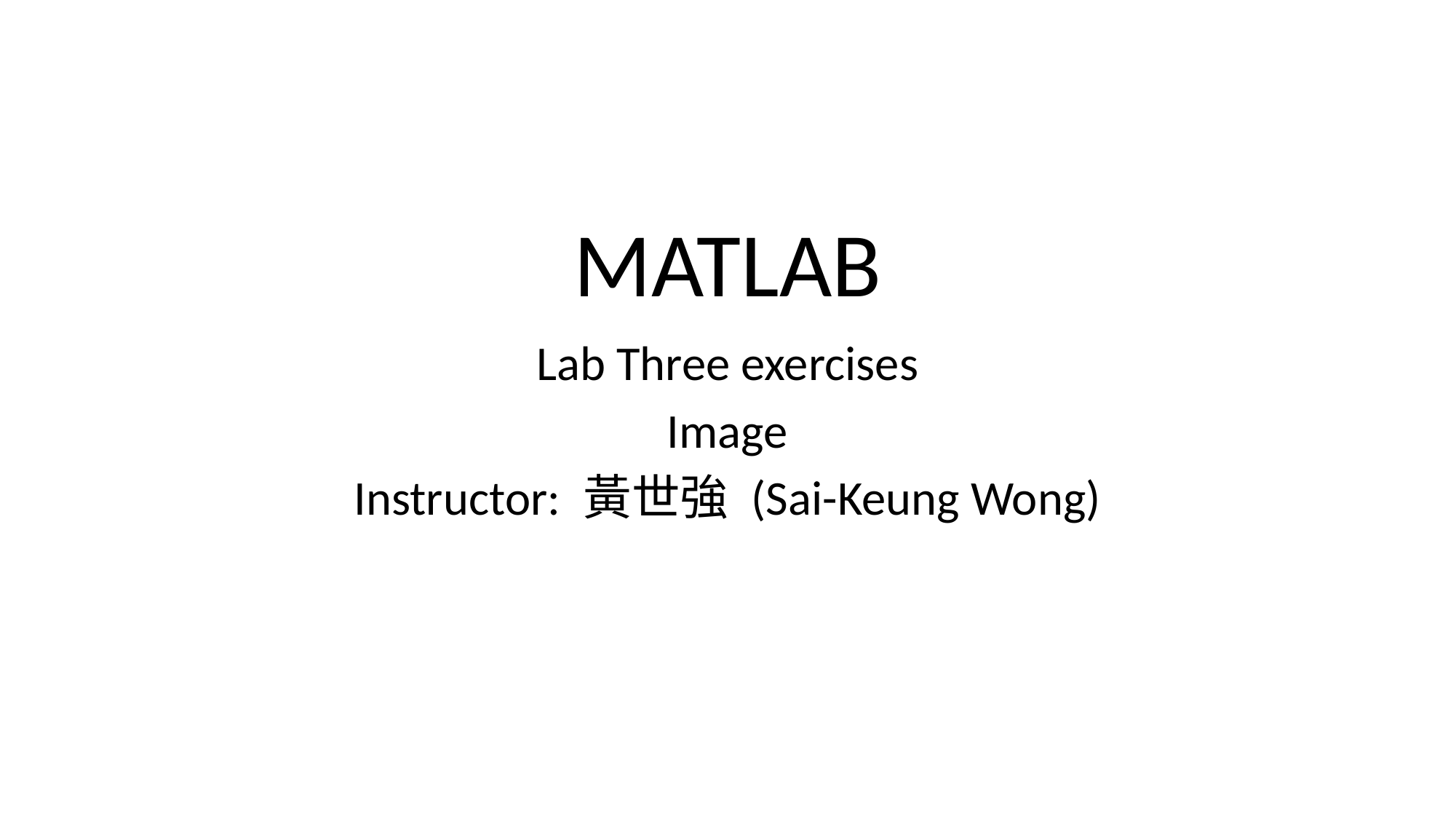

# MATLAB
Lab Three exercises
Image
Instructor: 黃世強 (Sai-Keung Wong)